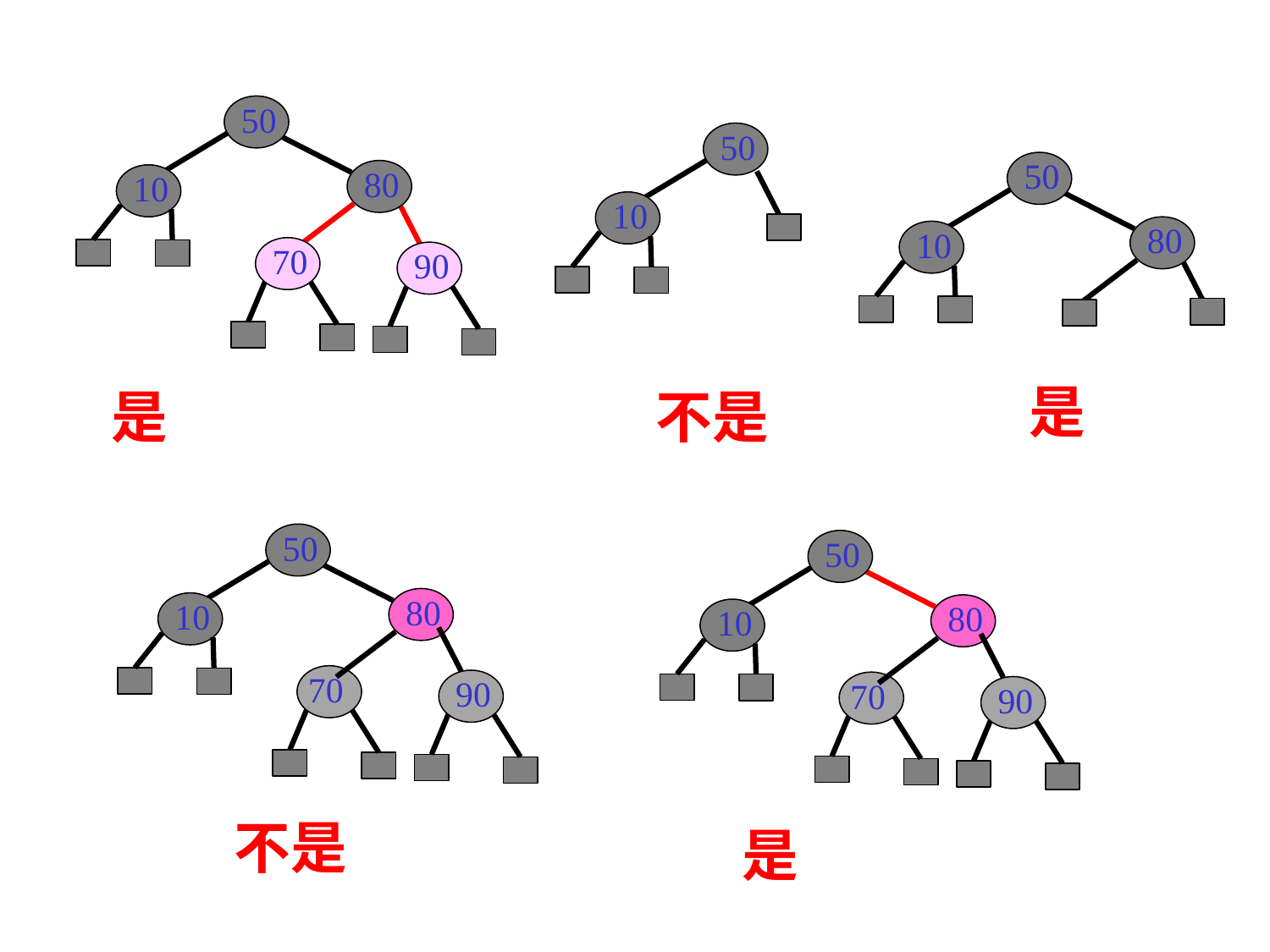

50

80

10

70

90

50

10

50

80

10

是
是
不是

50

50

80
10

80
10

70

90
70

90

不是
是